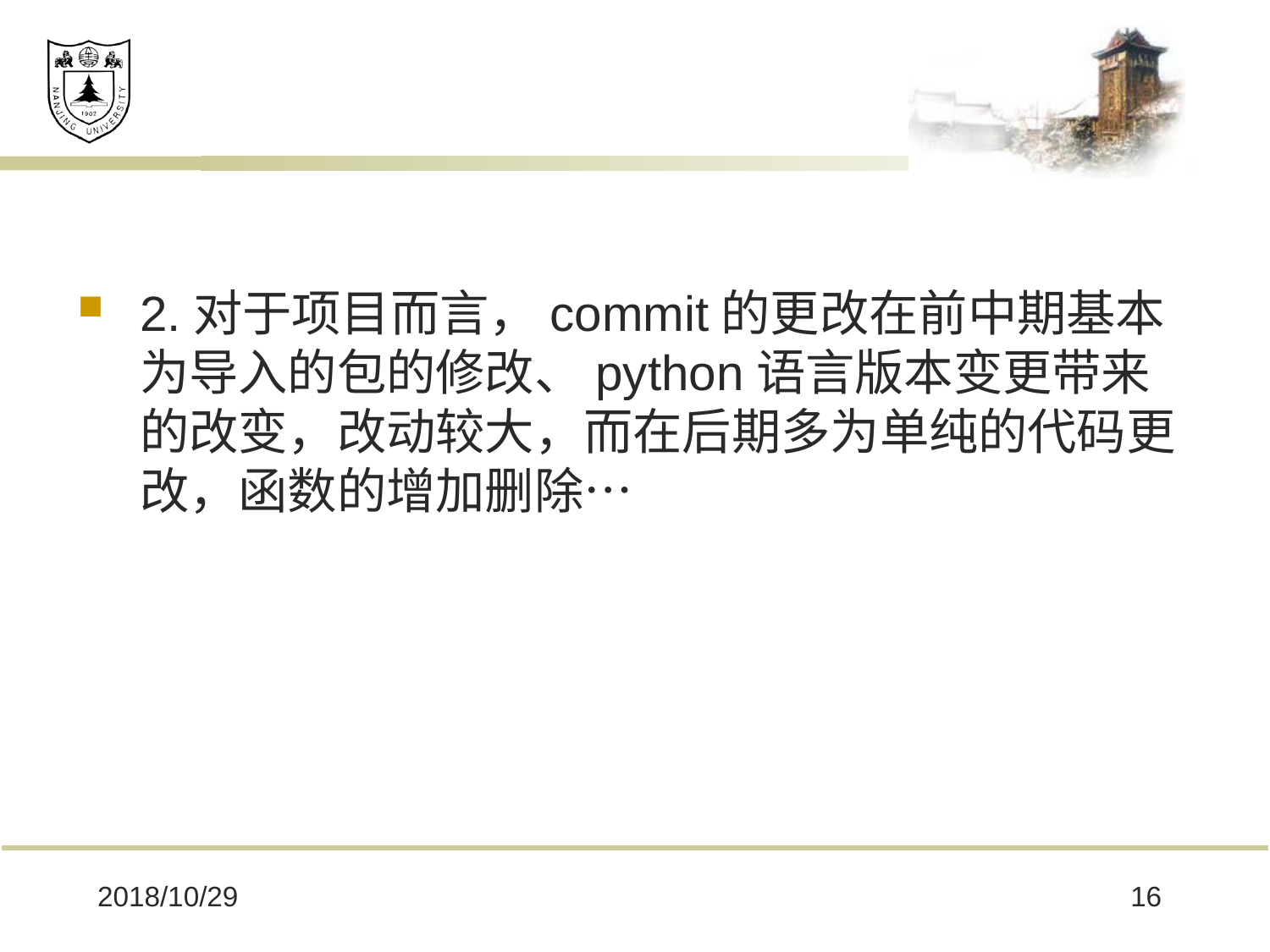

#

2.对于项目而言，commit的更改在前中期基本为导入的包的修改、python语言版本变更带来的改变，改动较大，而在后期多为单纯的代码更改，函数的增加删除…
2018/10/29
16